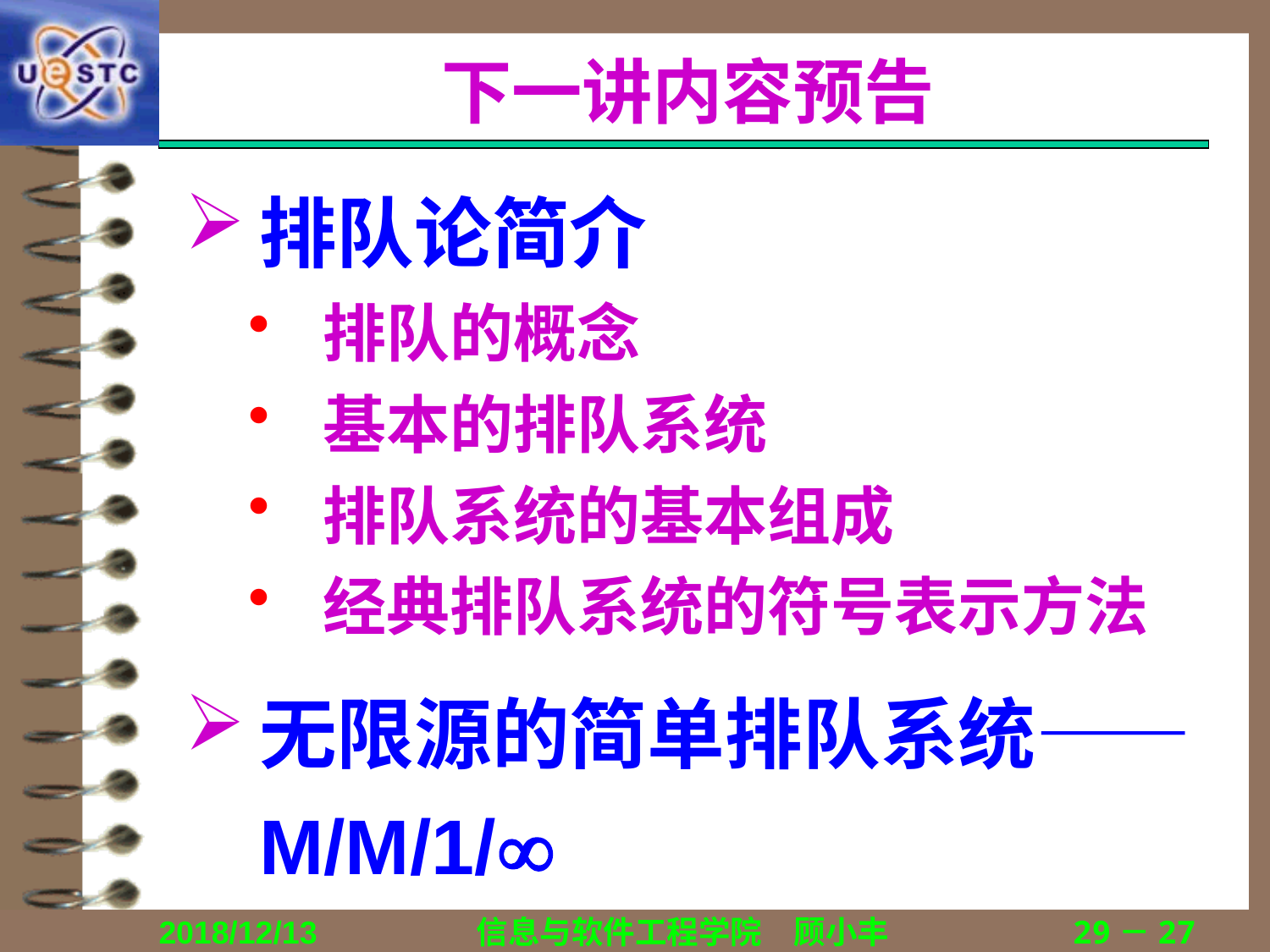

# 下一讲内容预告
排队论简介
排队的概念
基本的排队系统
排队系统的基本组成
经典排队系统的符号表示方法
无限源的简单排队系统——M/M/1/∞
2018/12/13
信息与软件工程学院　顾小丰
29－27